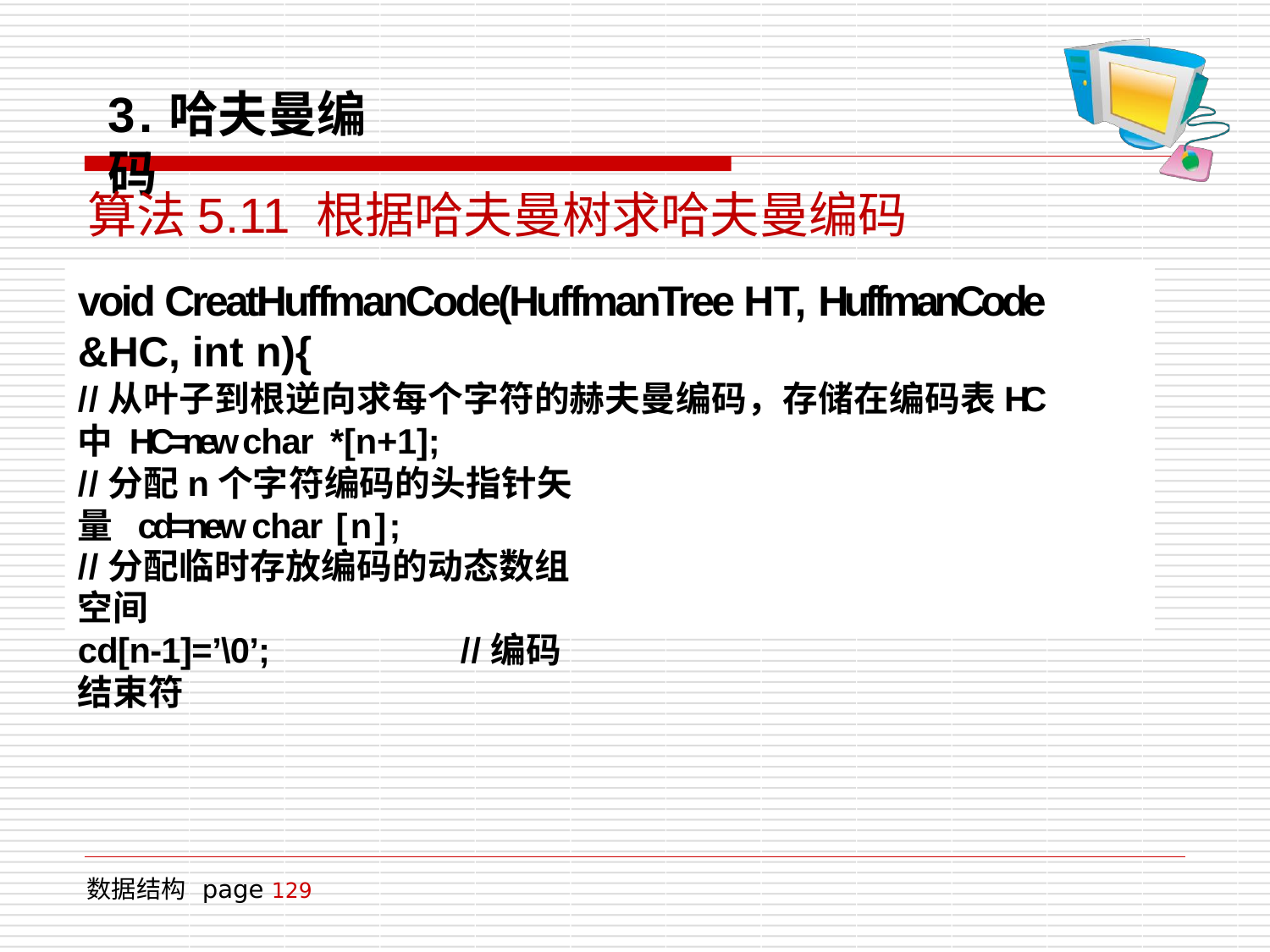

# 3.哈夫曼编码

算法5.11 根据哈夫曼树求哈夫曼编码
void CreatHuffmanCode(HuffmanTree HT, HuffmanCode  &HC, int n){
//从叶子到根逆向求每个字符的赫夫曼编码，存储在编码表HC中 HC=new char *[n+1];
//分配n个字符编码的头指针矢量  cd=new char [n];
//分配临时存放编码的动态数组空间
cd[n-1]=’\0’;	//编码结束符

数据结构 page 129